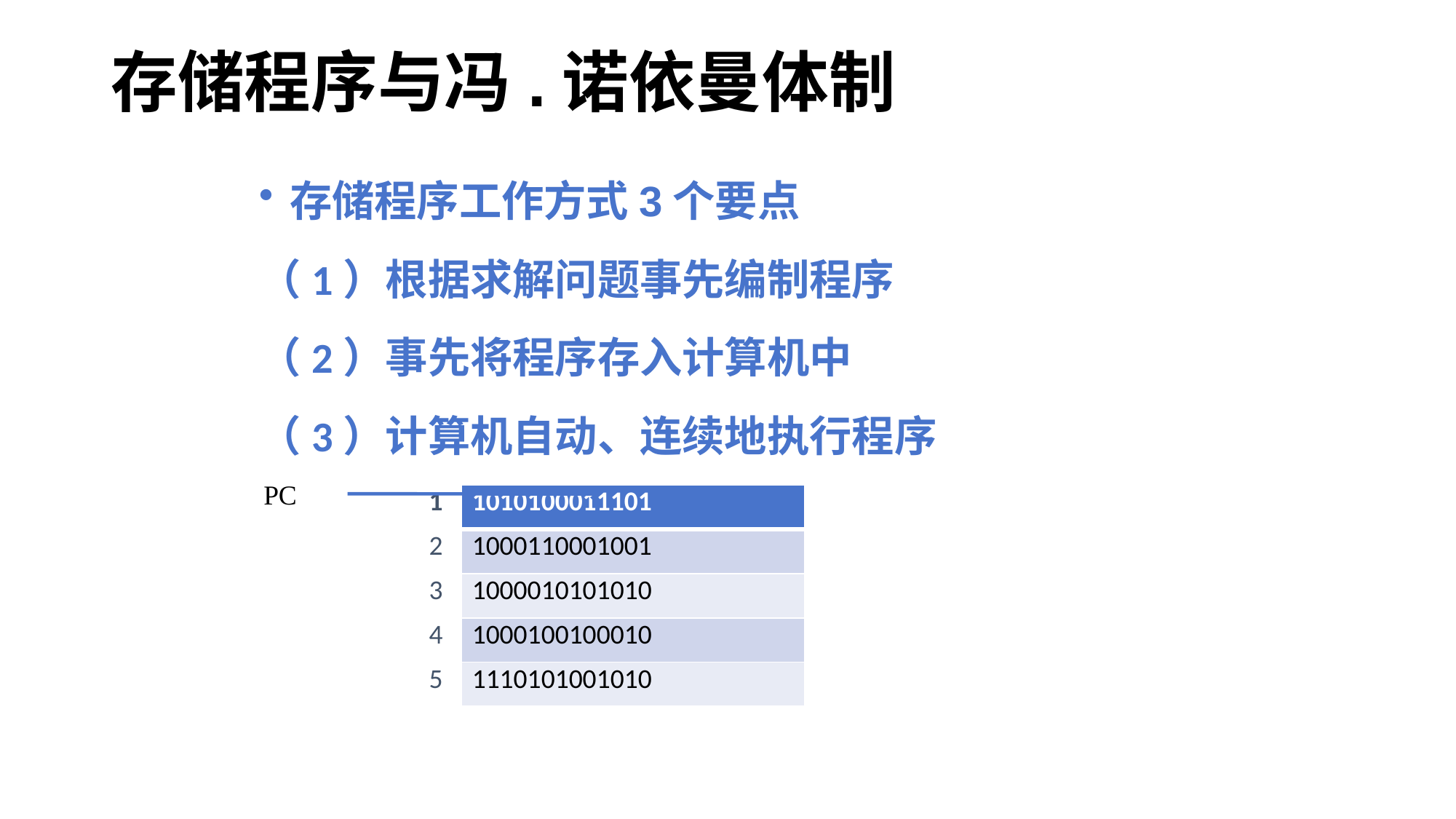

# 存储程序与冯.诺依曼体制
存储程序工作方式3个要点
（1）根据求解问题事先编制程序
（2）事先将程序存入计算机中
（3）计算机自动、连续地执行程序
PC
| 1 | 1010100011101 |
| --- | --- |
| 2 | 1000110001001 |
| 3 | 1000010101010 |
| 4 | 1000100100010 |
| 5 | 1110101001010 |